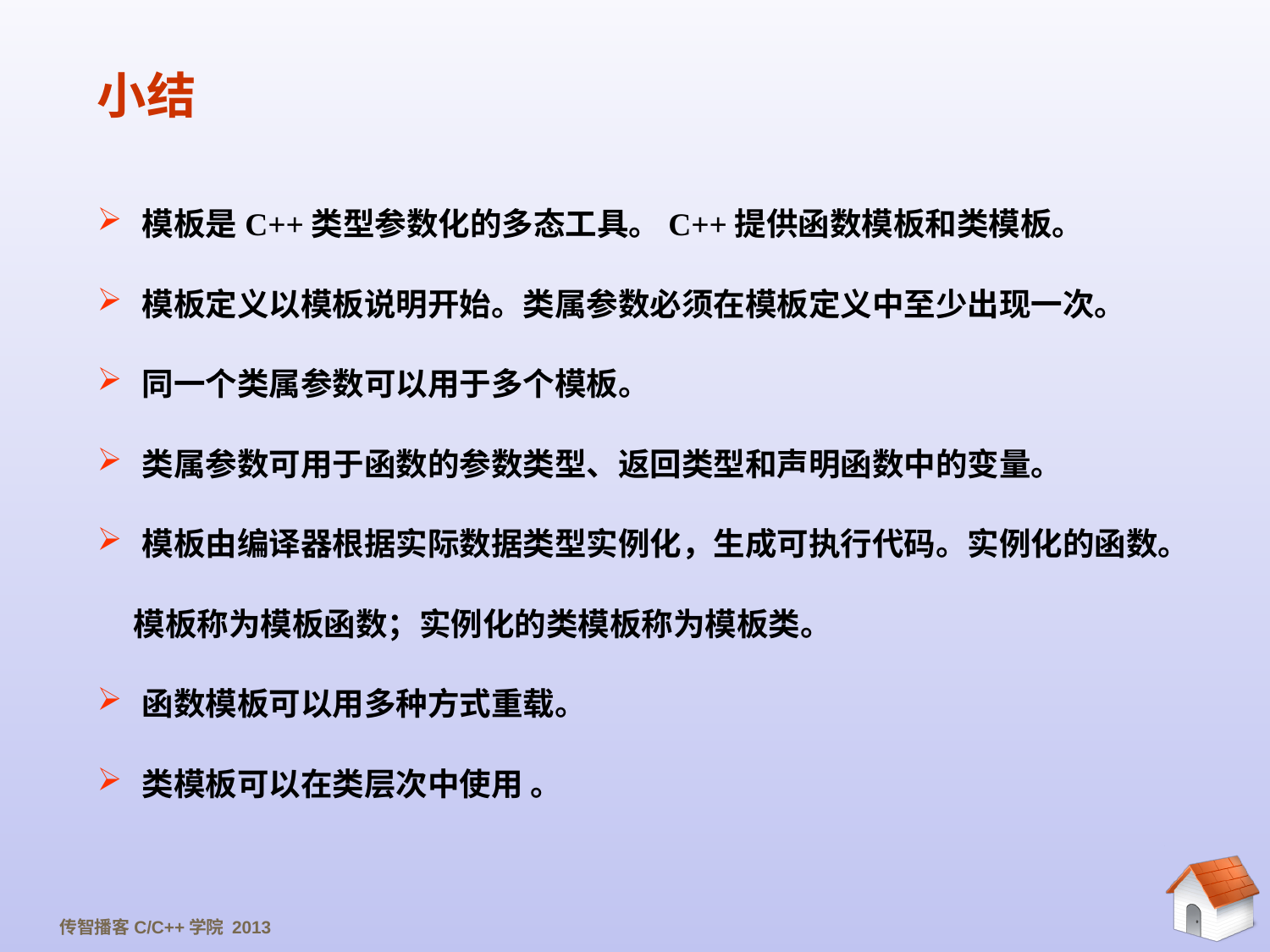

# 小结
 模板是C++类型参数化的多态工具。C++提供函数模板和类模板。
 模板定义以模板说明开始。类属参数必须在模板定义中至少出现一次。
 同一个类属参数可以用于多个模板。
 类属参数可用于函数的参数类型、返回类型和声明函数中的变量。
 模板由编译器根据实际数据类型实例化，生成可执行代码。实例化的函数。
    模板称为模板函数；实例化的类模板称为模板类。
 函数模板可以用多种方式重载。
 类模板可以在类层次中使用 。